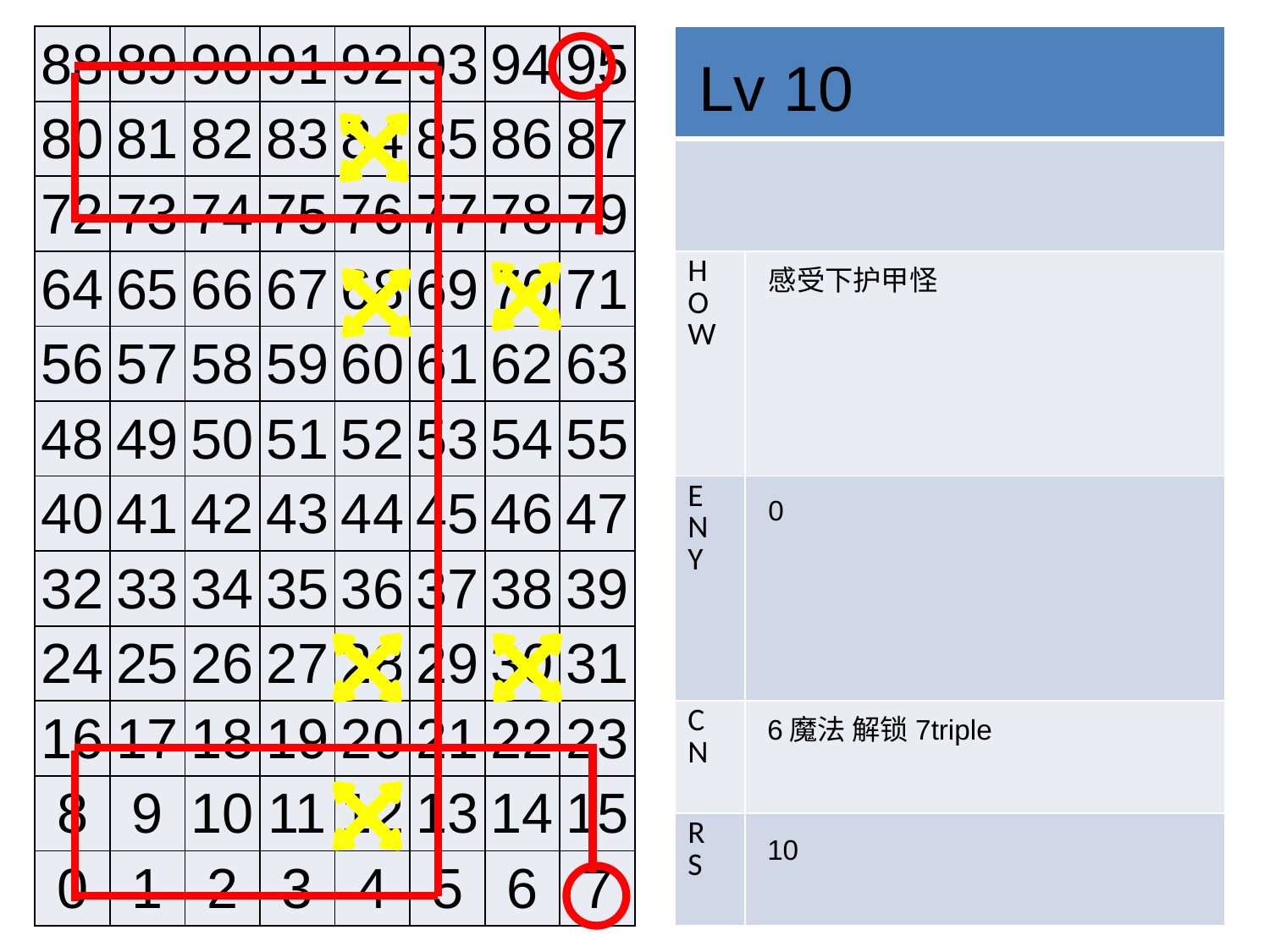

Lv 10

感受下护甲怪

0

6魔法 解锁7triple

10